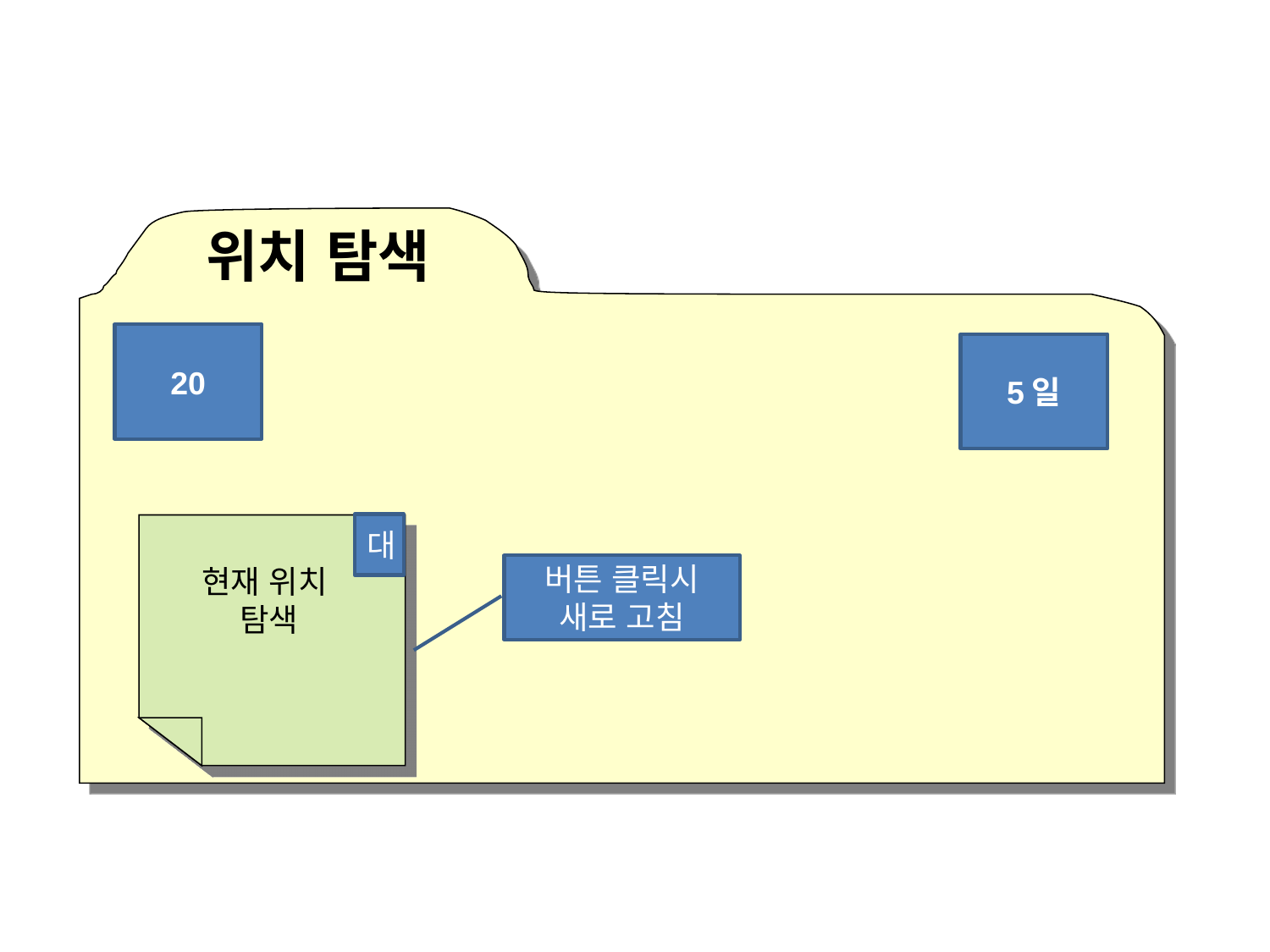

위치 탐색
20
5일

대
버튼 클릭시 새로 고침
현재 위치
탐색